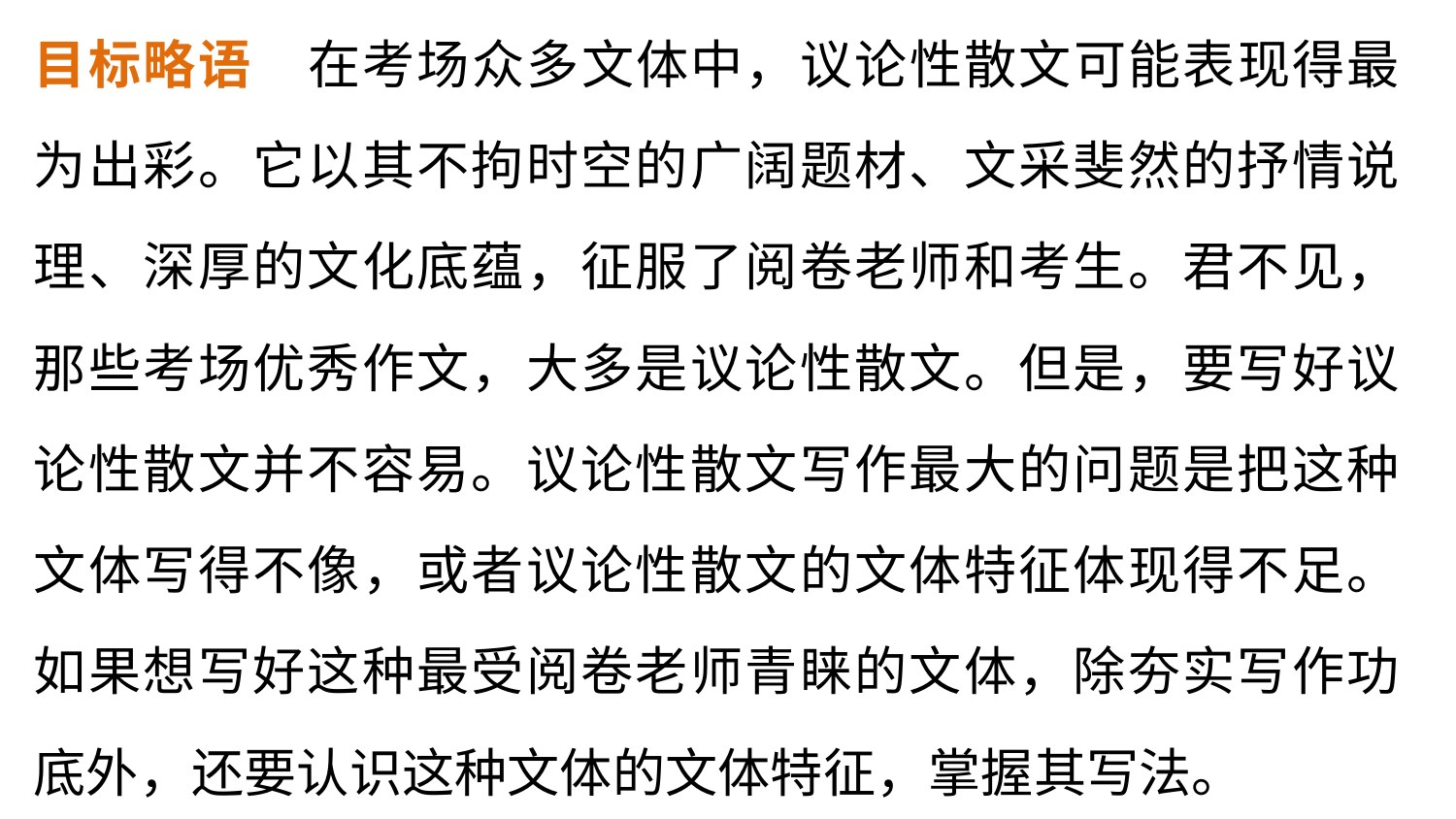

目标略语　在考场众多文体中，议论性散文可能表现得最为出彩。它以其不拘时空的广阔题材、文采斐然的抒情说理、深厚的文化底蕴，征服了阅卷老师和考生。君不见，那些考场优秀作文，大多是议论性散文。但是，要写好议论性散文并不容易。议论性散文写作最大的问题是把这种文体写得不像，或者议论性散文的文体特征体现得不足。如果想写好这种最受阅卷老师青睐的文体，除夯实写作功底外，还要认识这种文体的文体特征，掌握其写法。